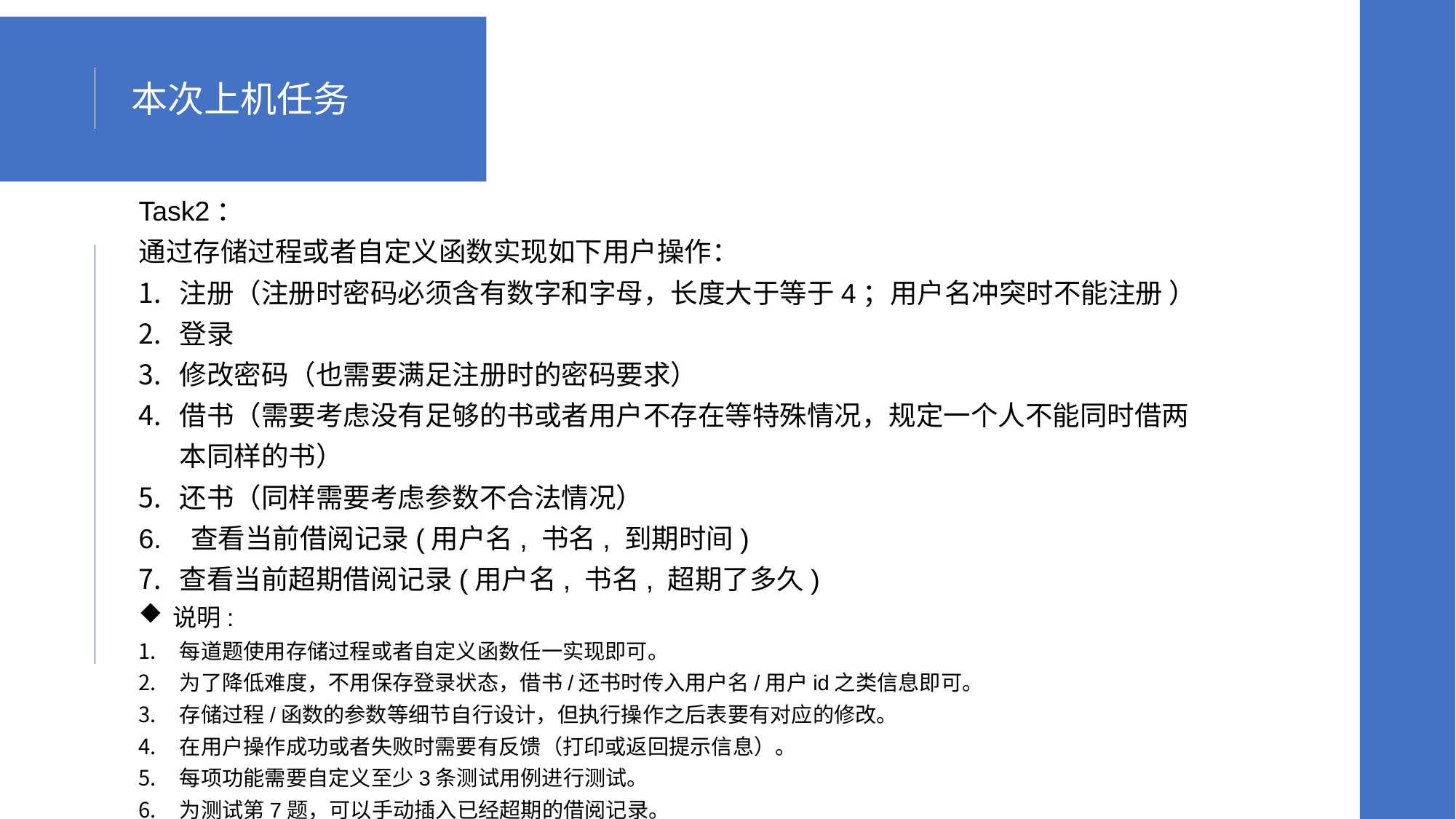

本次上机任务
Task2：
通过存储过程或者自定义函数实现如下用户操作：
注册（注册时密码必须含有数字和字母，长度大于等于4；用户名冲突时不能注册 ）
登录
修改密码（也需要满足注册时的密码要求）
借书（需要考虑没有足够的书或者用户不存在等特殊情况，规定一个人不能同时借两本同样的书）
还书（同样需要考虑参数不合法情况）
6.   查看当前借阅记录(用户名, 书名, 到期时间)
查看当前超期借阅记录(用户名, 书名, 超期了多久)
说明:
每道题使用存储过程或者自定义函数任一实现即可。
为了降低难度，不用保存登录状态，借书/还书时传入用户名/用户id之类信息即可。
存储过程/函数的参数等细节自行设计，但执行操作之后表要有对应的修改。
在用户操作成功或者失败时需要有反馈（打印或返回提示信息）。
每项功能需要自定义至少3条测试用例进行测试。
为测试第7题，可以手动插入已经超期的借阅记录。